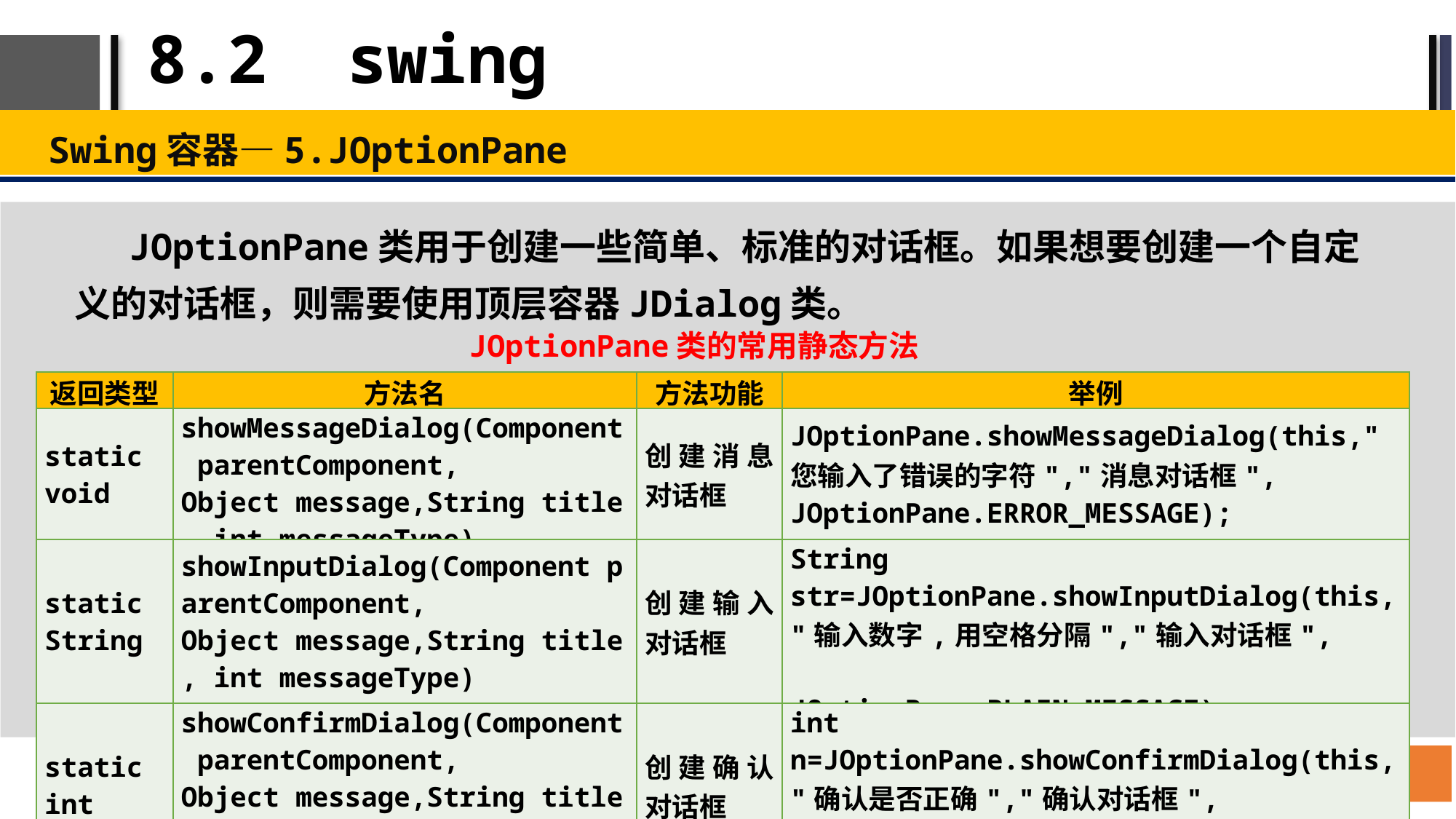

# 8.2  swing

Swing容器—5.JOptionPane

JOptionPane类用于创建一些简单、标准的对话框。如果想要创建一个自定义的对话框，则需要使用顶层容器JDialog类。
JOptionPane类的常用静态方法
| 返回类型 | 方法名 | 方法功能 | 举例 |
| --- | --- | --- | --- |
| static void | showMessageDialog(Component parentComponent, Object message,String title, int messageType) | 创建消息对话框 | JOptionPane.showMessageDialog(this,"您输入了错误的字符","消息对话框", JOptionPane.ERROR\_MESSAGE); |
| static String | showInputDialog(Component parentComponent, Object message,String title, int messageType) | 创建输入对话框 | String str=JOptionPane.showInputDialog(this,"输入数字,用空格分隔","输入对话框", JOptionPane.PLAIN\_MESSAGE); |
| static int | showConfirmDialog(Component parentComponent, Object message,String title, int optionType,int messageType) | 创建确认对话框 | int n=JOptionPane.showConfirmDialog(this,"确认是否正确","确认对话框", JOptionPane.YES\_NO\_OPTION ); |